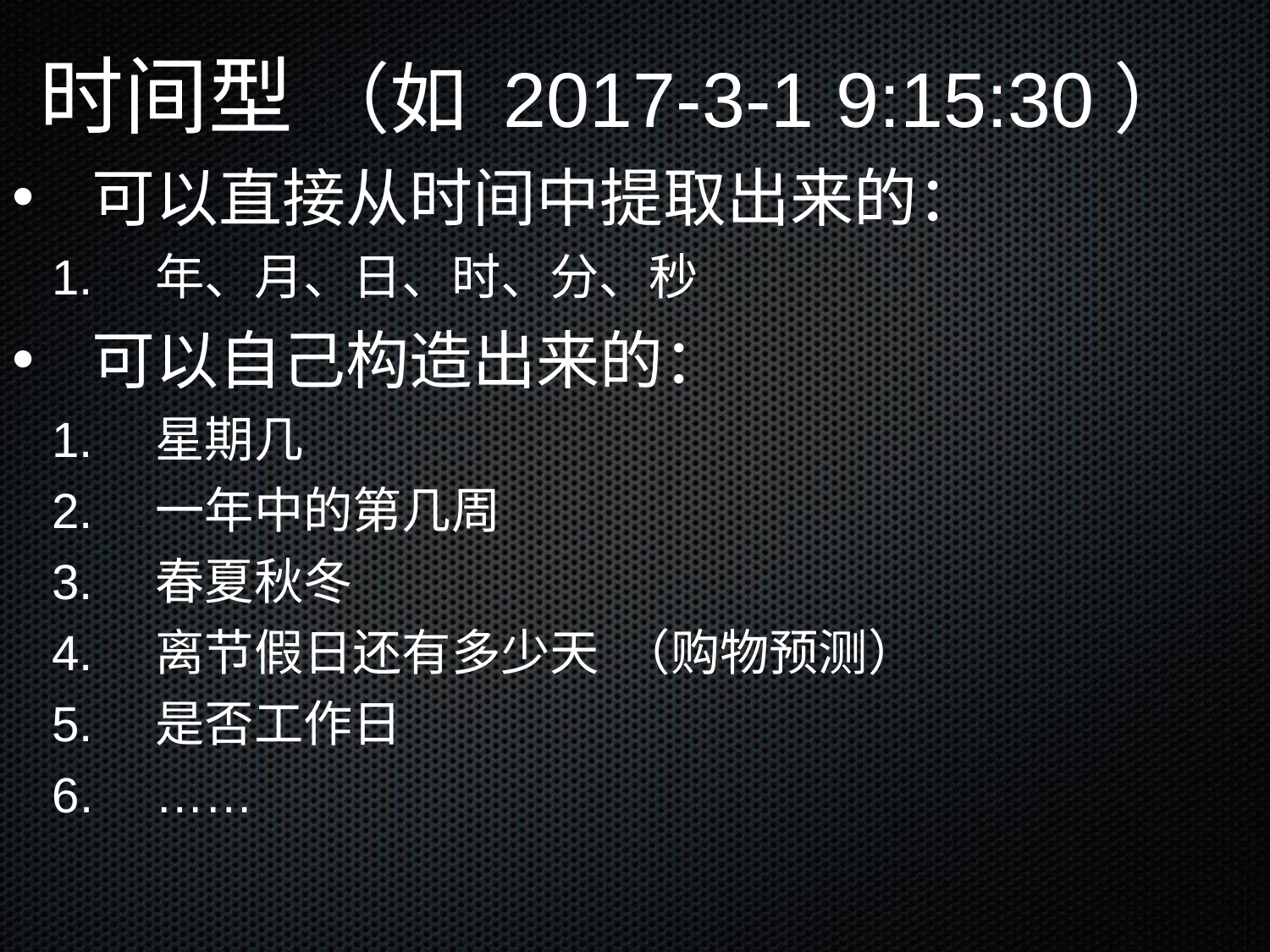

时间型 （如 2017-3-1 9:15:30）
可以直接从时间中提取出来的：
年、月、日、时、分、秒
可以自己构造出来的：
星期几
一年中的第几周
春夏秋冬
离节假日还有多少天  （购物预测）
是否工作日
……